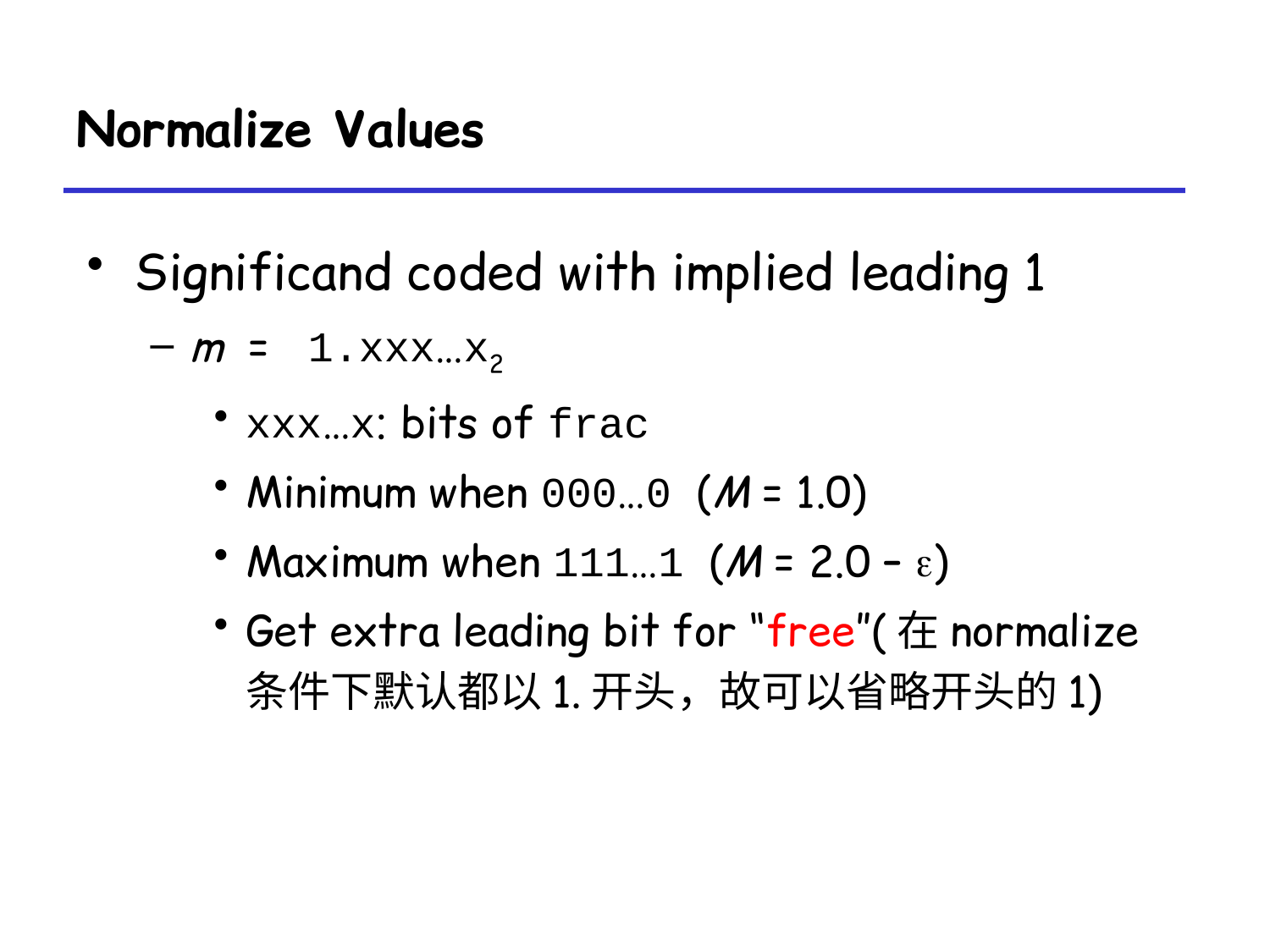

# Normalize Values
Significand coded with implied leading 1
m  =  1.xxx…x2
xxx…x: bits of frac
Minimum when 000…0 (M = 1.0)
Maximum when 111…1 (M = 2.0 – ε)
Get extra leading bit for “free”(在normalize条件下默认都以1.开头，故可以省略开头的1)
12